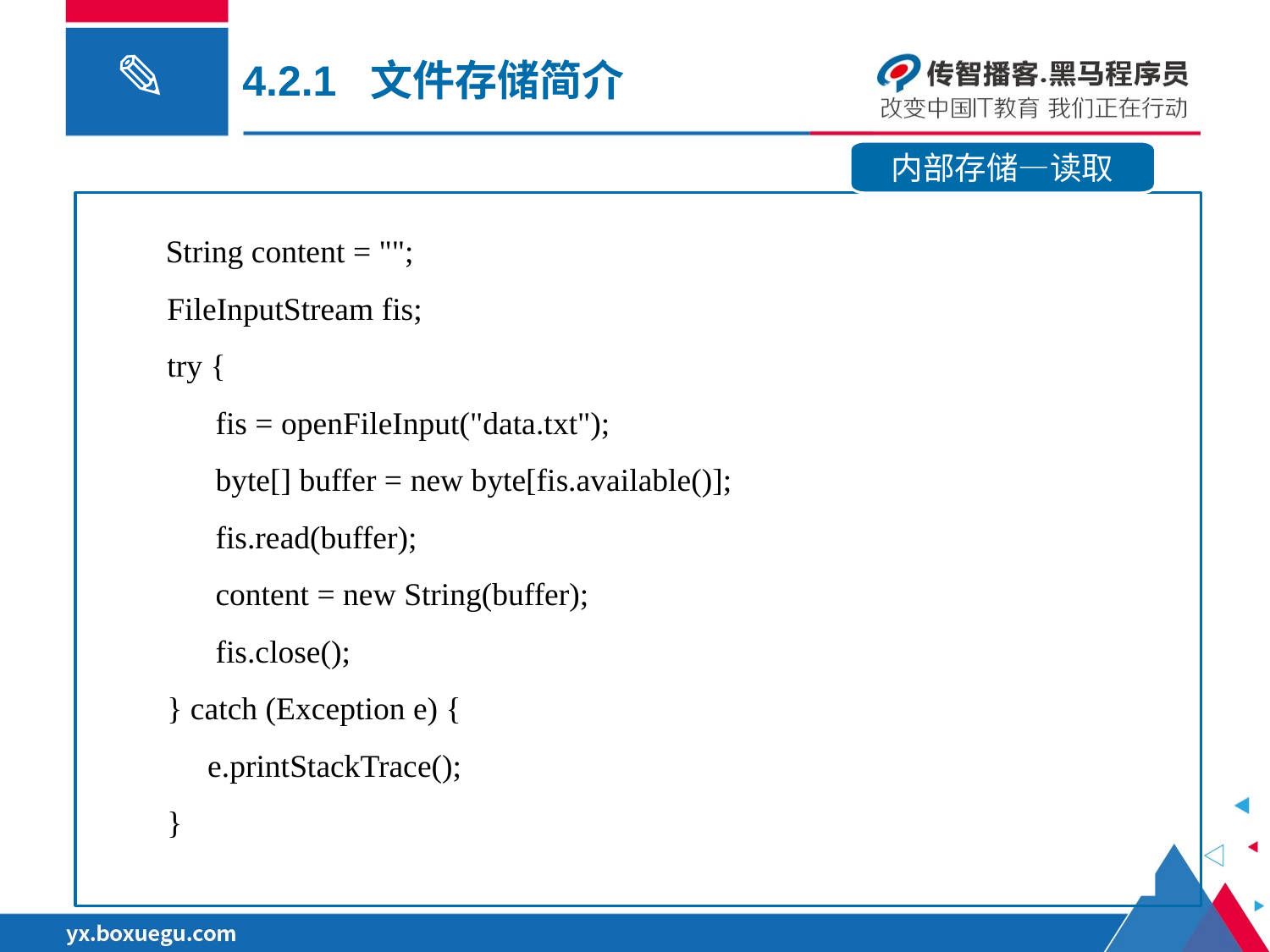

4.2.1  文件存储简介

内部存储—读取

      String content = "";
     FileInputStream fis;
     try {
           fis = openFileInput("data.txt");
           byte[] buffer = new byte[fis.available()];
           fis.read(buffer);
           content = new String(buffer);
           fis.close();
     } catch (Exception e) {
          e.printStackTrace();
     }